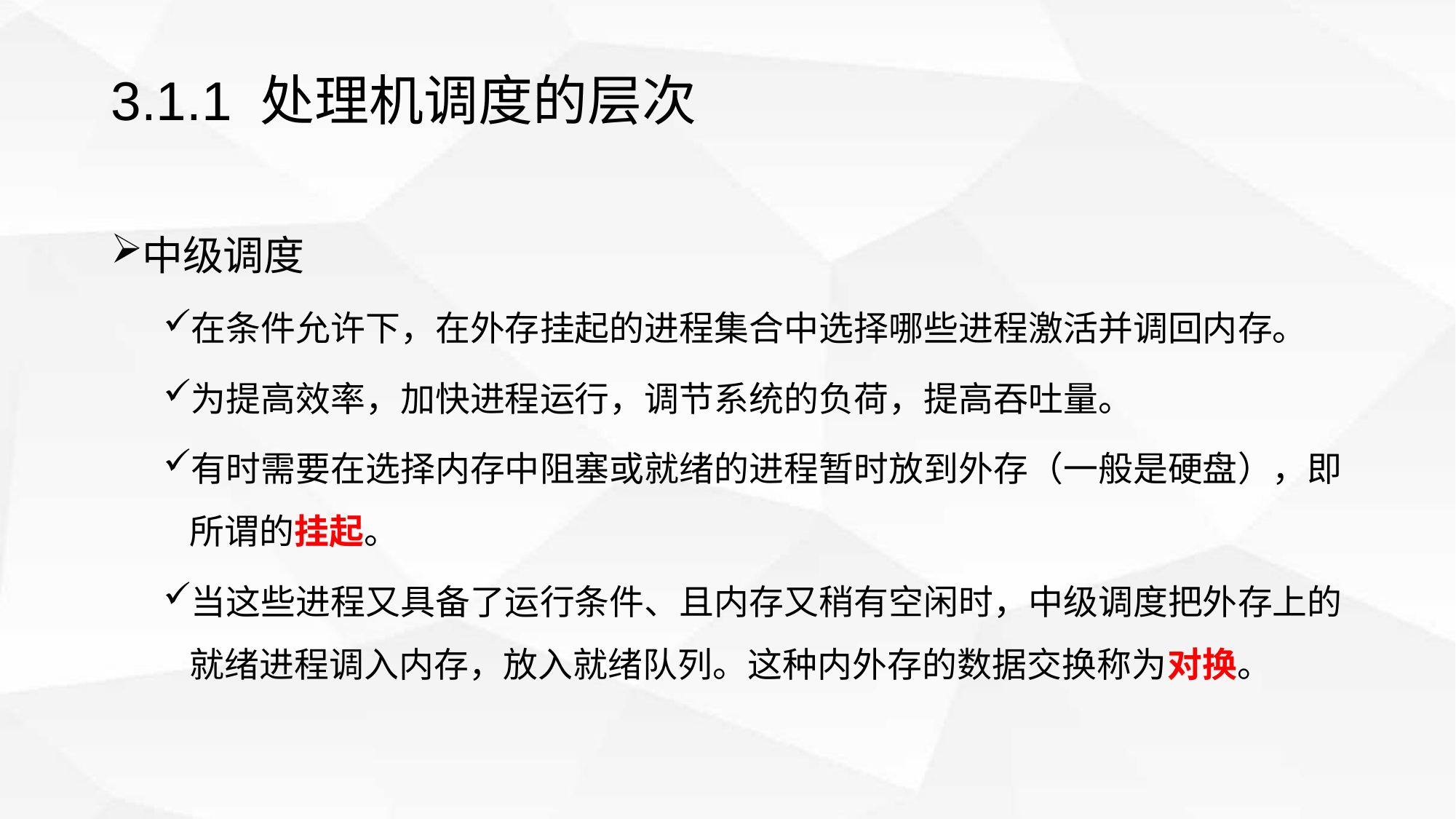

# 3.1.1 处理机调度的层次
中级调度
在条件允许下，在外存挂起的进程集合中选择哪些进程激活并调回内存。
为提高效率，加快进程运行，调节系统的负荷，提高吞吐量。
有时需要在选择内存中阻塞或就绪的进程暂时放到外存（一般是硬盘），即所谓的挂起。
当这些进程又具备了运行条件、且内存又稍有空闲时，中级调度把外存上的就绪进程调入内存，放入就绪队列。这种内外存的数据交换称为对换。